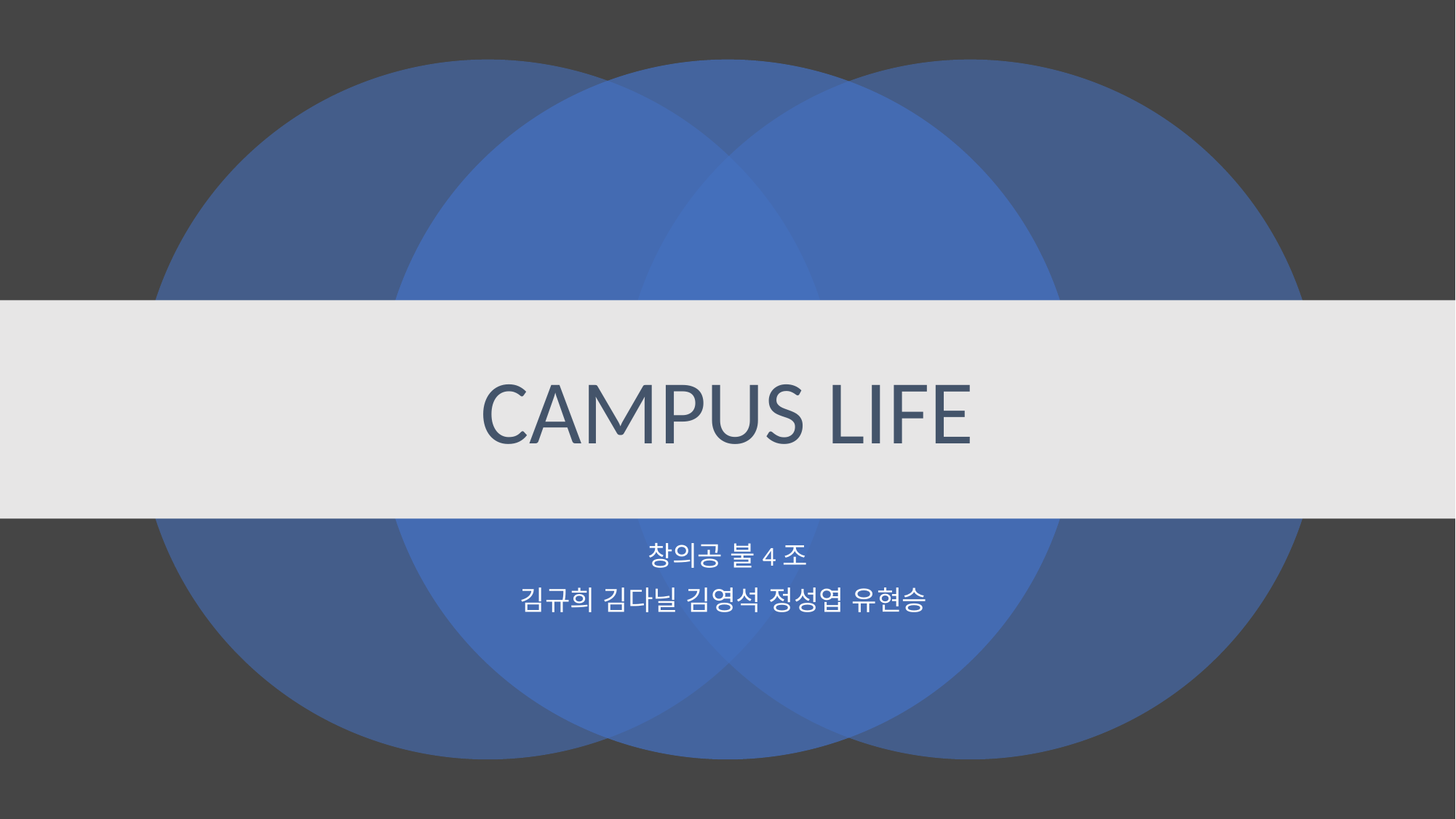

# CAMPUS LIFE
창의공 불4조
김규희 김다닐 김영석 정성엽 유현승